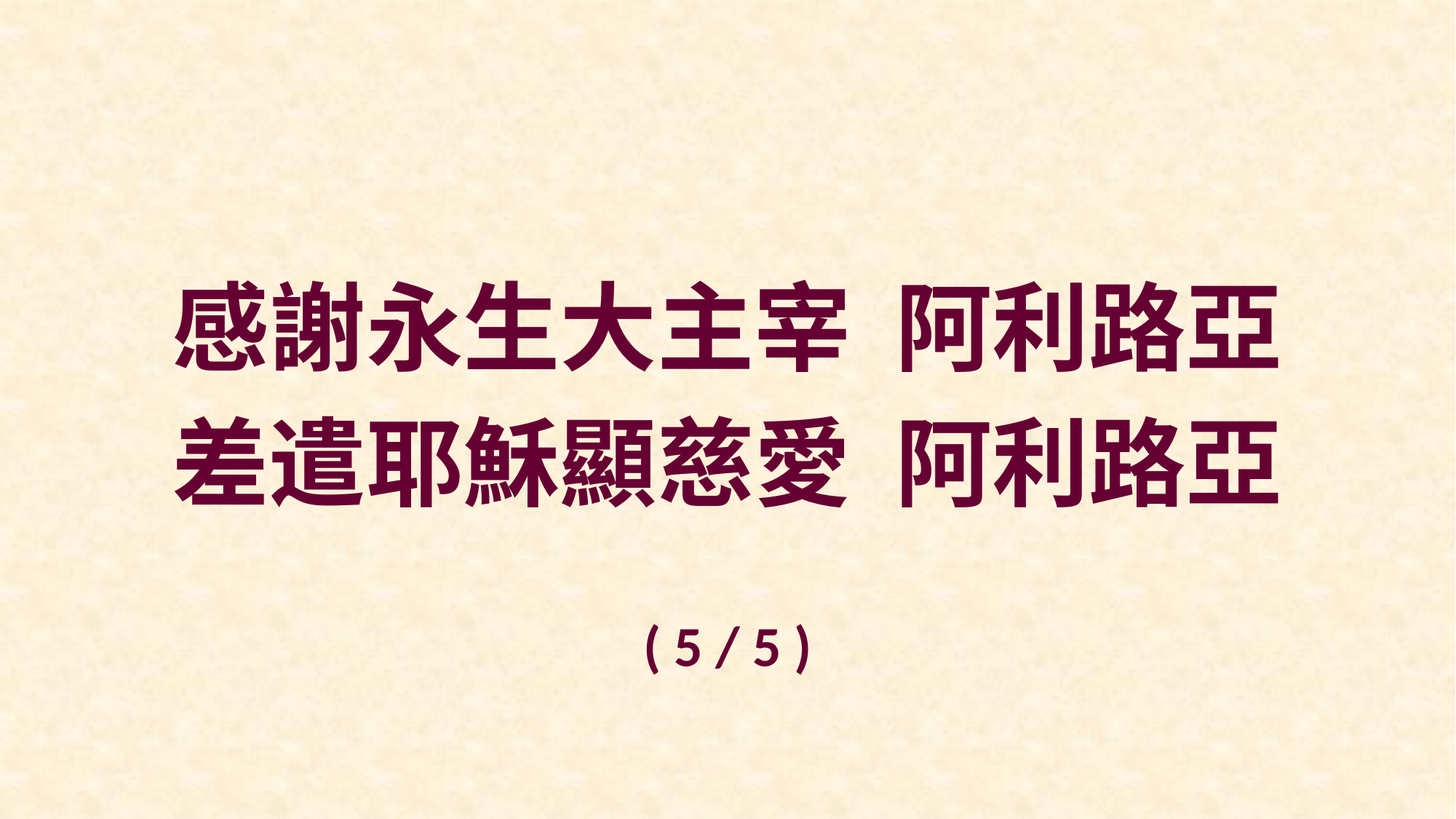

感謝永生大主宰  阿利路亞
差遣耶穌顯慈愛  阿利路亞
( 5 / 5 )